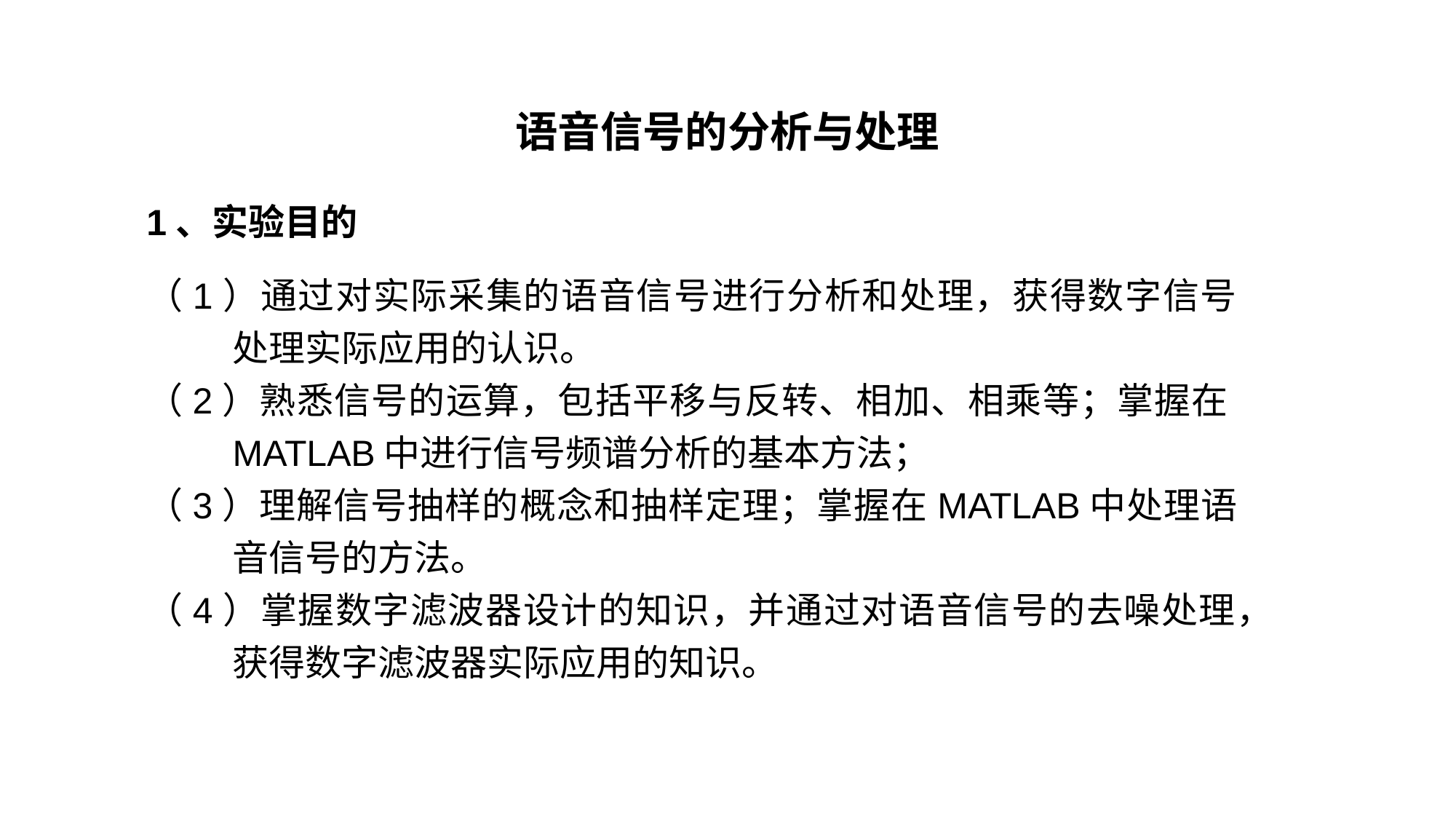

语音信号的分析与处理
1、实验目的
（1）通过对实际采集的语音信号进行分析和处理，获得数字信号处理实际应用的认识。
（2）熟悉信号的运算，包括平移与反转、相加、相乘等；掌握在MATLAB中进行信号频谱分析的基本方法；
（3）理解信号抽样的概念和抽样定理；掌握在MATLAB中处理语音信号的方法。
（4）掌握数字滤波器设计的知识，并通过对语音信号的去噪处理，获得数字滤波器实际应用的知识。